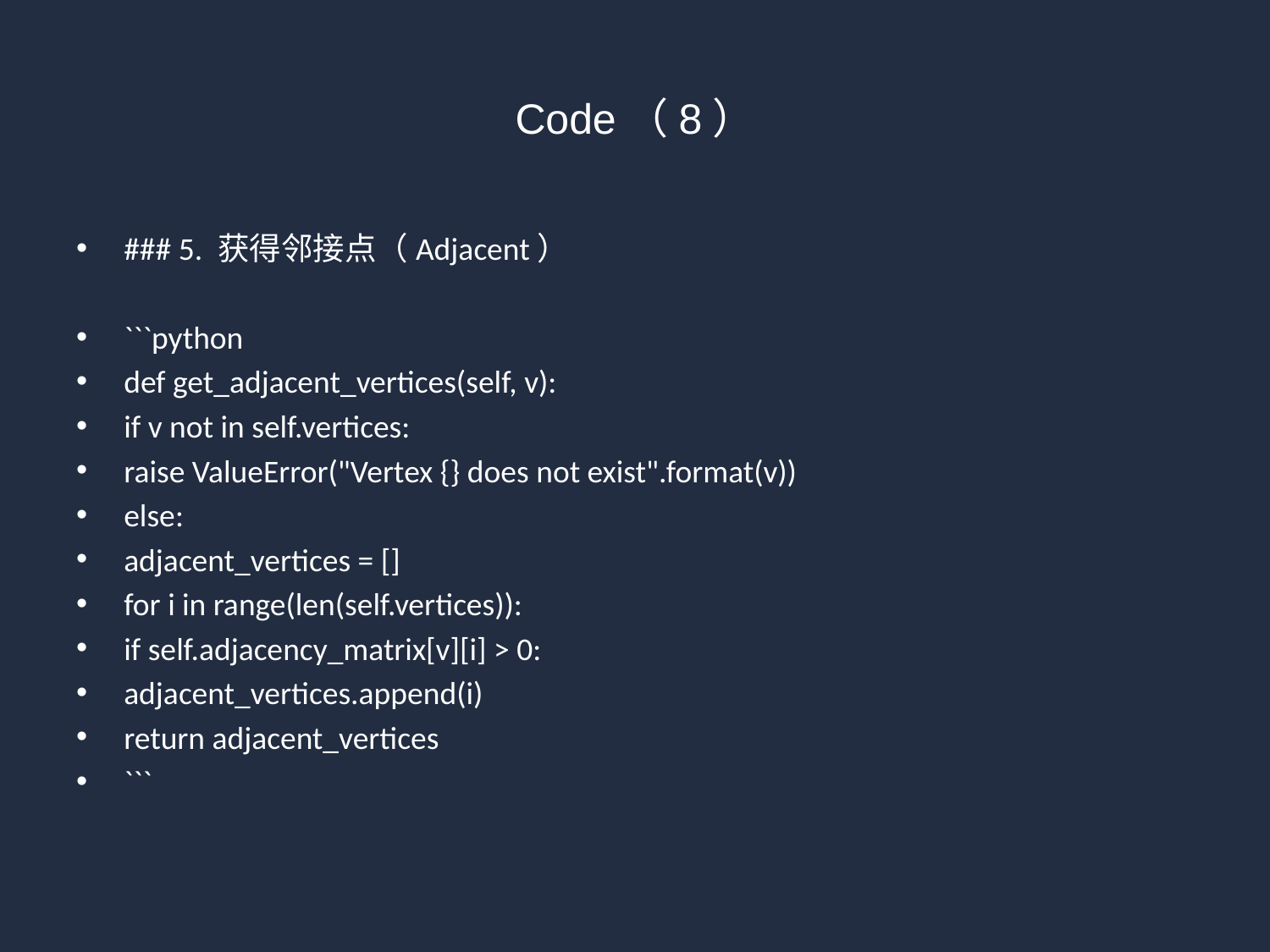

# Code（8）
### 5. 获得邻接点（Adjacent）

```python
def get_adjacent_vertices(self, v):
if v not in self.vertices:
raise ValueError("Vertex {} does not exist".format(v))
else:
adjacent_vertices = []
for i in range(len(self.vertices)):
if self.adjacency_matrix[v][i] > 0:
adjacent_vertices.append(i)
return adjacent_vertices
```